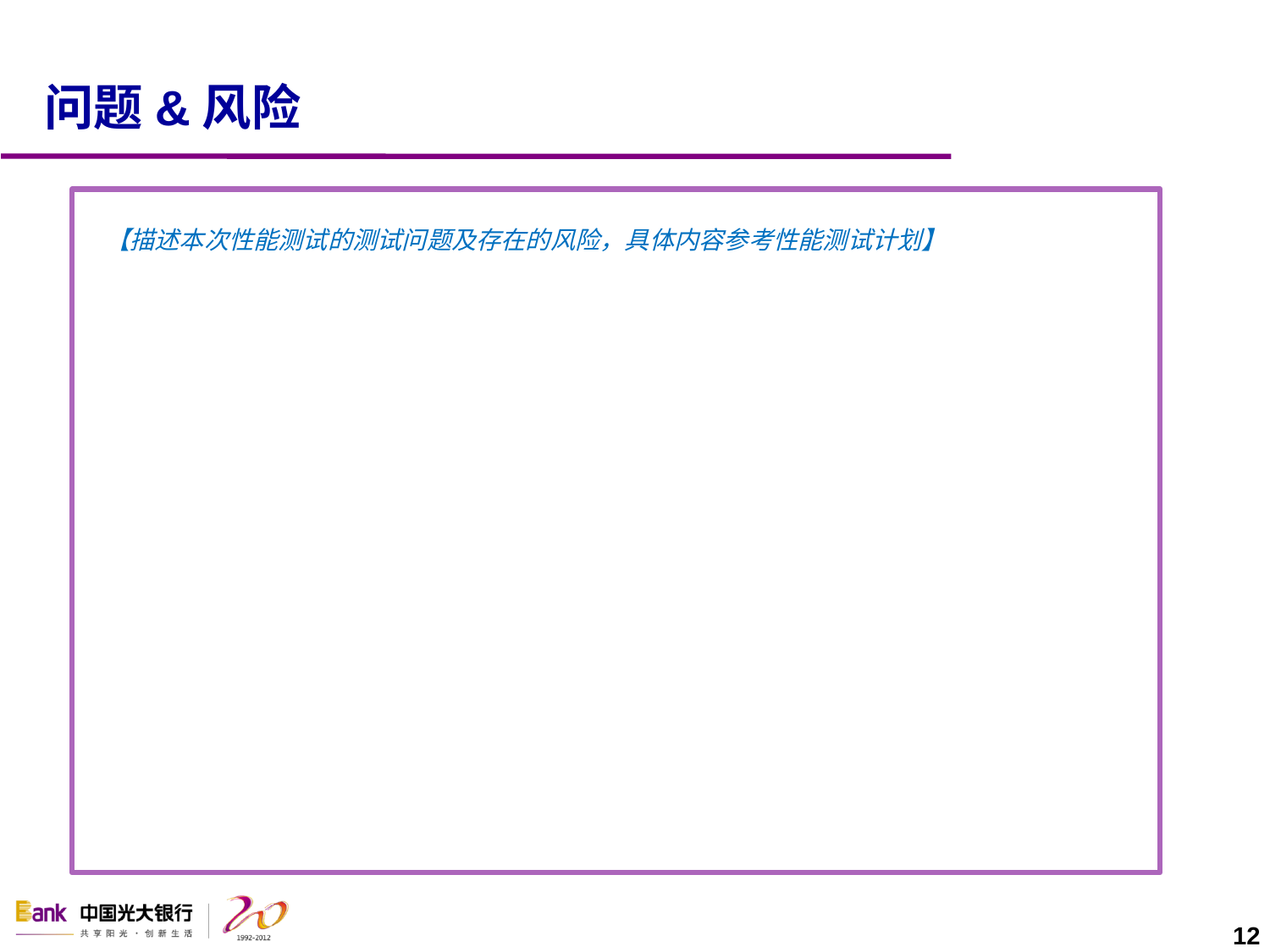

# 问题&风险

【描述本次性能测试的测试问题及存在的风险，具体内容参考性能测试计划】